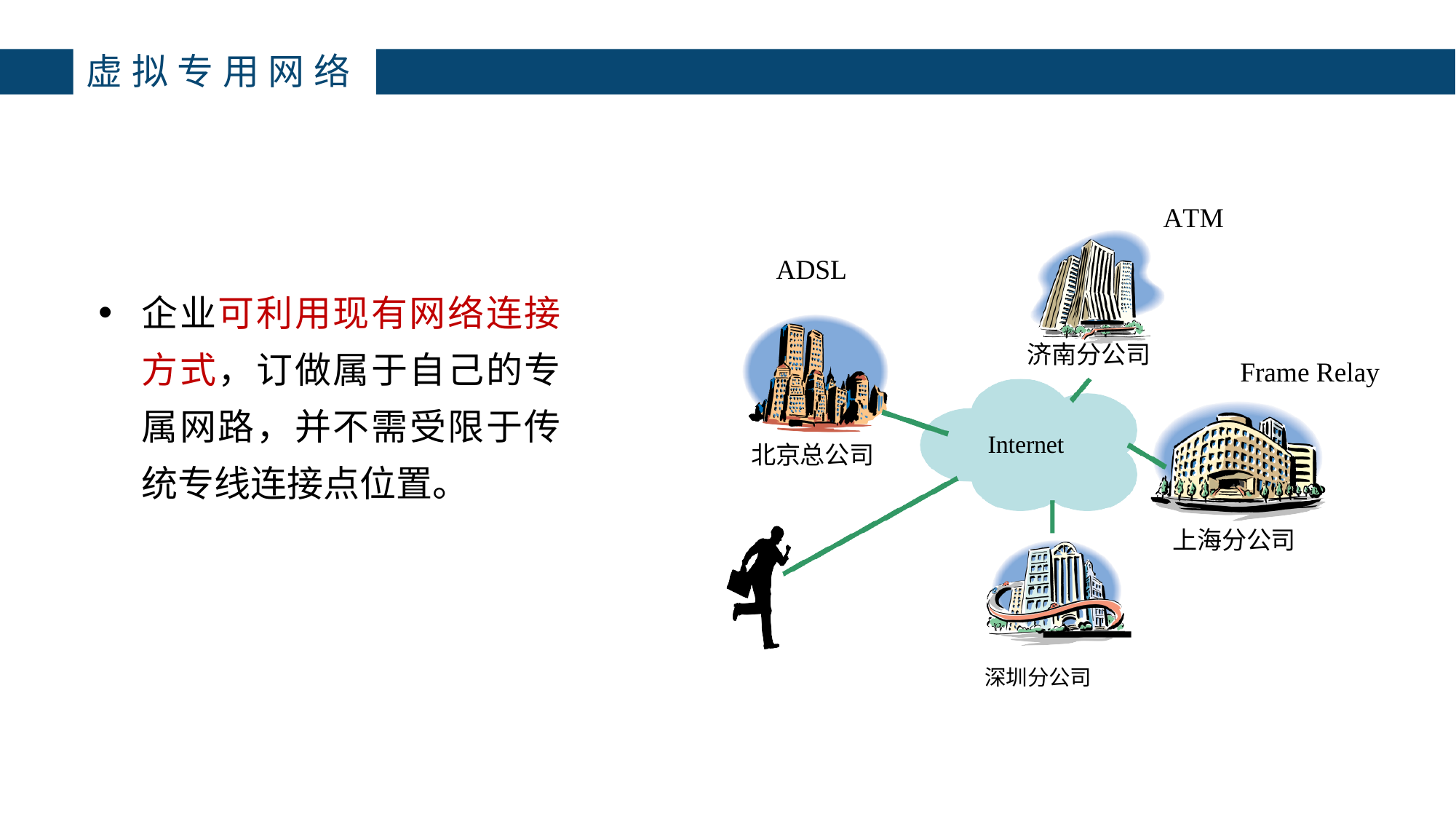

# 虚拟专用网络
ATM

ADSL

济南分公司
Internet
北京总公司
上海分公司

深圳分公司
企业可利用现有网络连接方式，订做属于自己的专属网路，并不需受限于传统专线连接点位置。
Frame Relay